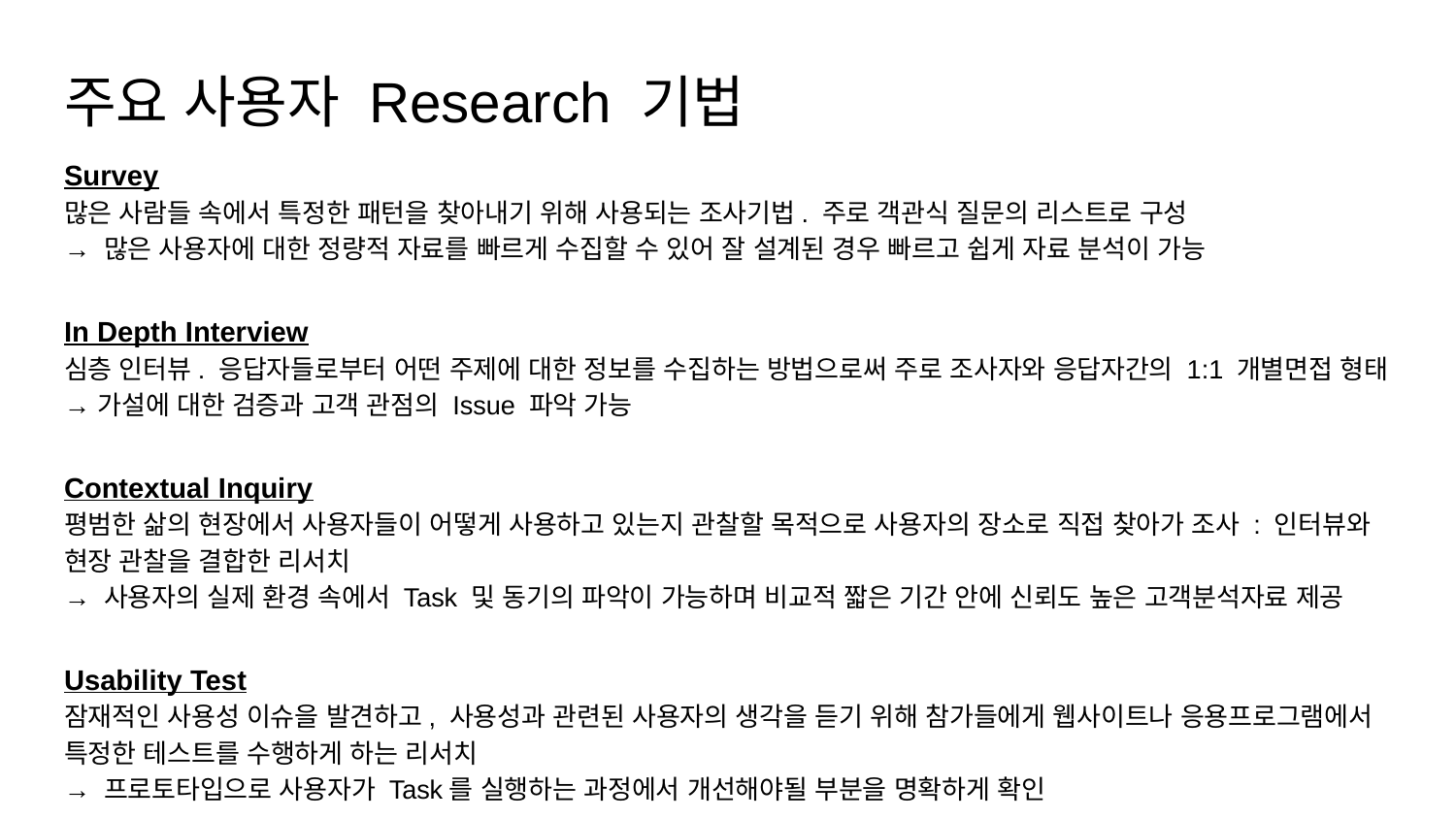

# 주요 사용자 Research 기법
Survey
많은 사람들 속에서 특정한 패턴을 찾아내기 위해 사용되는 조사기법. 주로 객관식 질문의 리스트로 구성
→ 많은 사용자에 대한 정량적 자료를 빠르게 수집할 수 있어 잘 설계된 경우 빠르고 쉽게 자료 분석이 가능

In Depth Interview
심층 인터뷰. 응답자들로부터 어떤 주제에 대한 정보를 수집하는 방법으로써 주로 조사자와 응답자간의 1:1 개별면접 형태 → 가설에 대한 검증과 고객 관점의 Issue 파악 가능

Contextual Inquiry
평범한 삶의 현장에서 사용자들이 어떻게 사용하고 있는지 관찰할 목적으로 사용자의 장소로 직접 찾아가 조사 : 인터뷰와 현장 관찰을 결합한 리서치
→ 사용자의 실제 환경 속에서 Task 및 동기의 파악이 가능하며 비교적 짧은 기간 안에 신뢰도 높은 고객분석자료 제공

Usability Test
잠재적인 사용성 이슈을 발견하고, 사용성과 관련된 사용자의 생각을 듣기 위해 참가들에게 웹사이트나 응용프로그램에서 특정한 테스트를 수행하게 하는 리서치
→ 프로토타입으로 사용자가 Task를 실행하는 과정에서 개선해야될 부분을 명확하게 확인